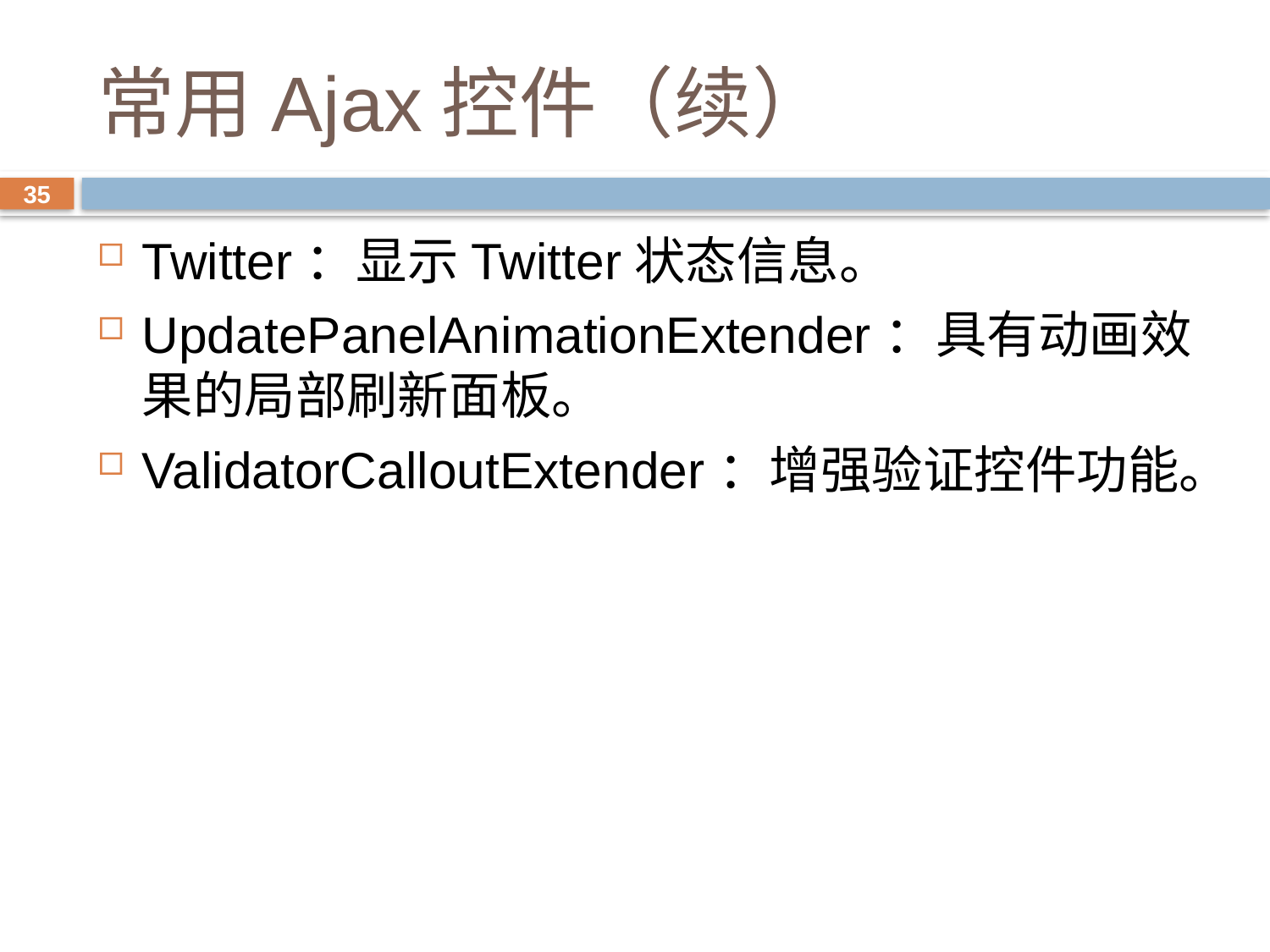

# 常用Ajax控件（续）
35
Twitter：显示Twitter状态信息。
UpdatePanelAnimationExtender：具有动画效果的局部刷新面板。
ValidatorCalloutExtender：增强验证控件功能。